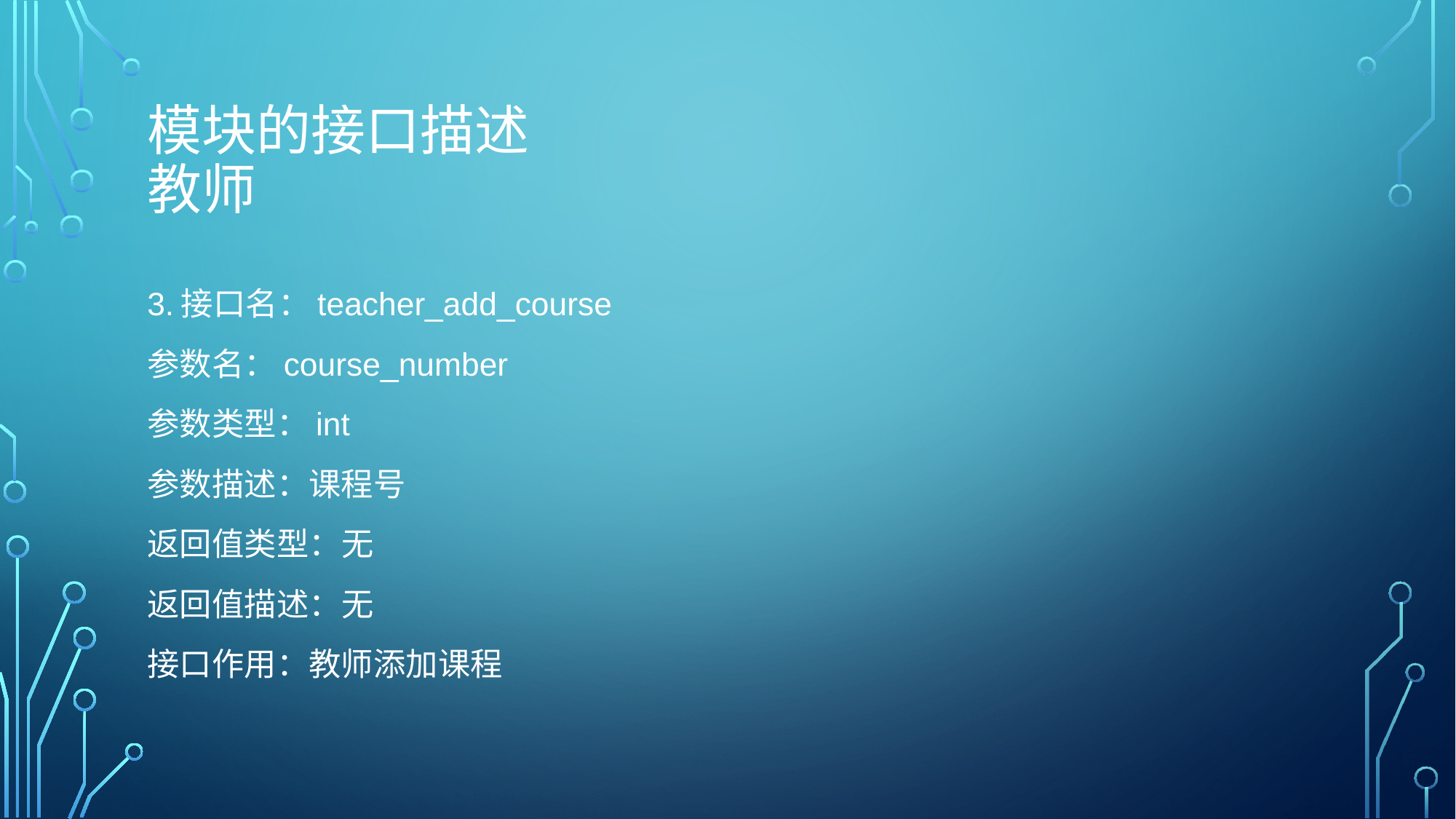

# 模块的接口描述 教师

3.接口名：teacher_add_course
参数名：course_number
参数类型：int
参数描述：课程号
返回值类型：无
返回值描述：无
接口作用：教师添加课程